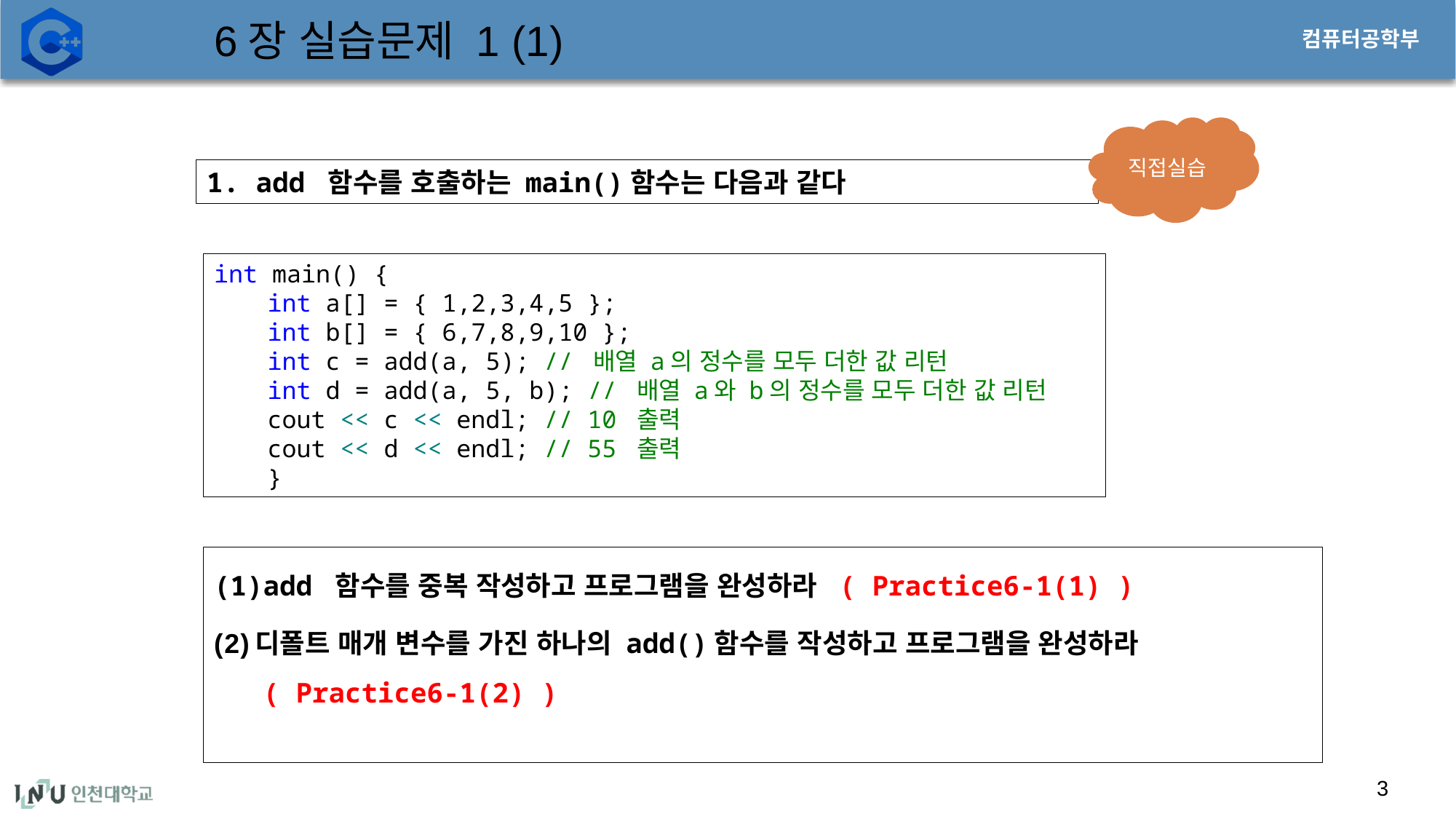

# 6장 실습문제 1 (1)
직접실습
1. add 함수를 호출하는 main()함수는 다음과 같다
int main() {
int a[] = { 1,2,3,4,5 };
int b[] = { 6,7,8,9,10 };
int c = add(a, 5); // 배열 a의 정수를 모두 더한 값 리턴
int d = add(a, 5, b); // 배열 a와 b의 정수를 모두 더한 값 리턴
cout << c << endl; // 10 출력
cout << d << endl; // 55 출력
}
add 함수를 중복 작성하고 프로그램을 완성하라  ( Practice6-1(1) )

디폴트 매개 변수를 가진 하나의 add()함수를 작성하고 프로그램을 완성하라
   ( Practice6-1(2) )